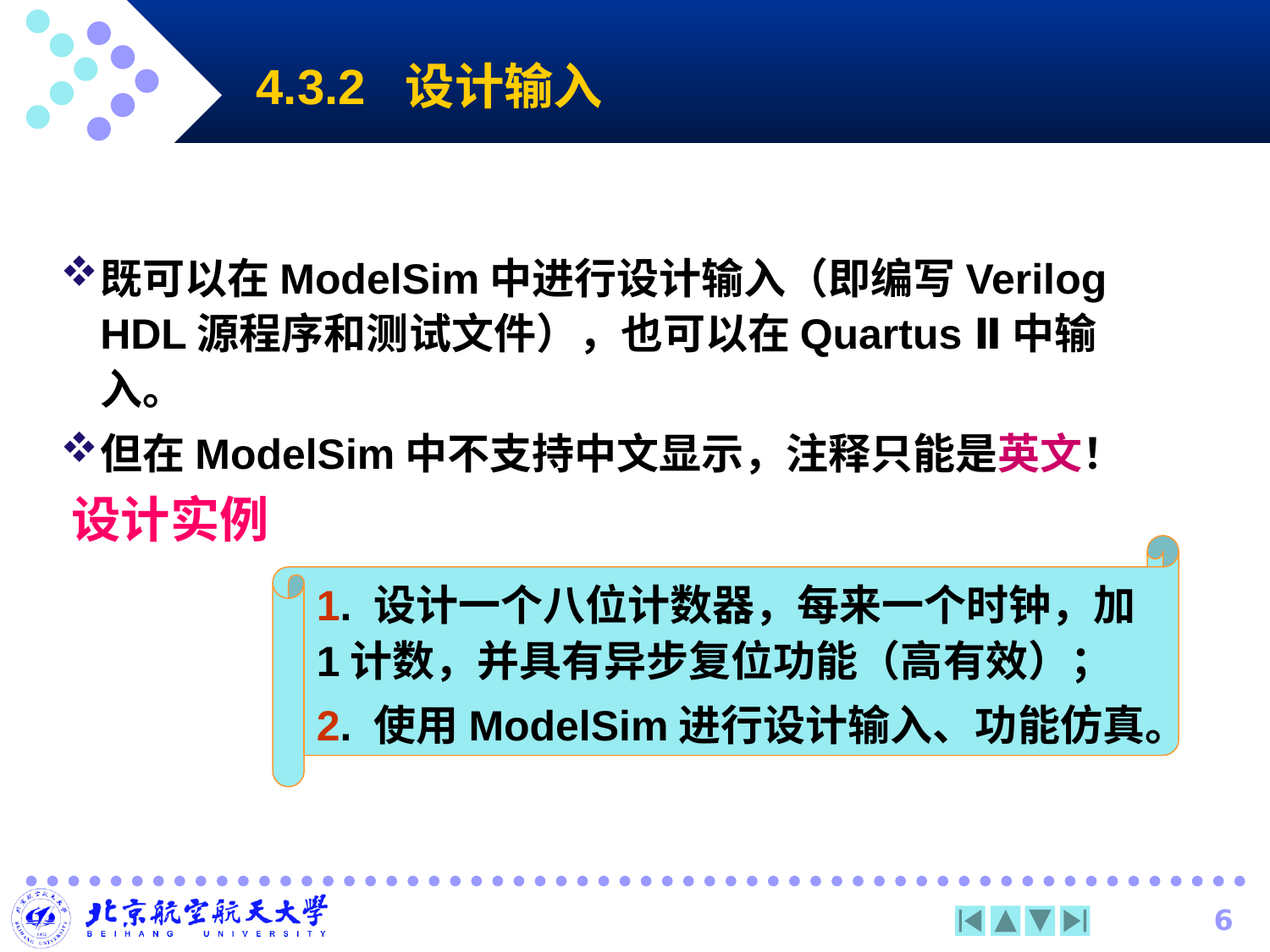

# 4.3.2  设计输入

既可以在ModelSim中进行设计输入（即编写Verilog HDL源程序和测试文件），也可以在Quartus Ⅱ中输入。
但在ModelSim中不支持中文显示，注释只能是英文！

设计实例
1. 设计一个八位计数器，每来一个时钟，加1计数，并具有异步复位功能（高有效）；
2. 使用ModelSim进行设计输入、功能仿真。
6